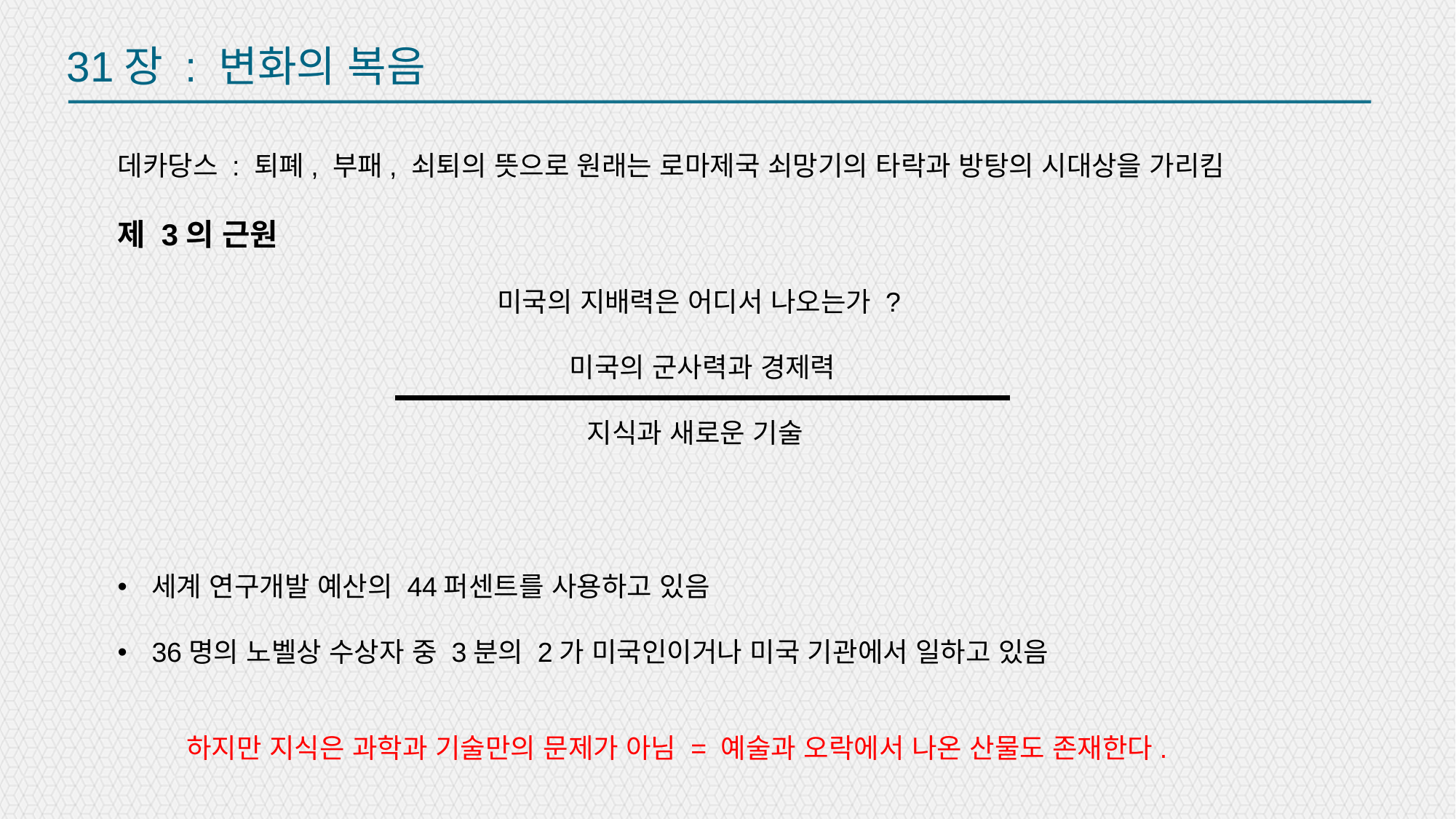

31장 : 변화의 복음

데카당스 : 퇴폐, 부패, 쇠퇴의 뜻으로 원래는 로마제국 쇠망기의 타락과 방탕의 시대상을 가리킴
제 3의 근원

미국의 지배력은 어디서 나오는가 ?

미국의 군사력과 경제력

지식과 새로운 기술
세계 연구개발 예산의 44퍼센트를 사용하고 있음

36명의 노벨상 수상자 중 3분의 2가 미국인이거나 미국 기관에서 일하고 있음
하지만 지식은 과학과 기술만의 문제가 아님 = 예술과 오락에서 나온 산물도 존재한다.